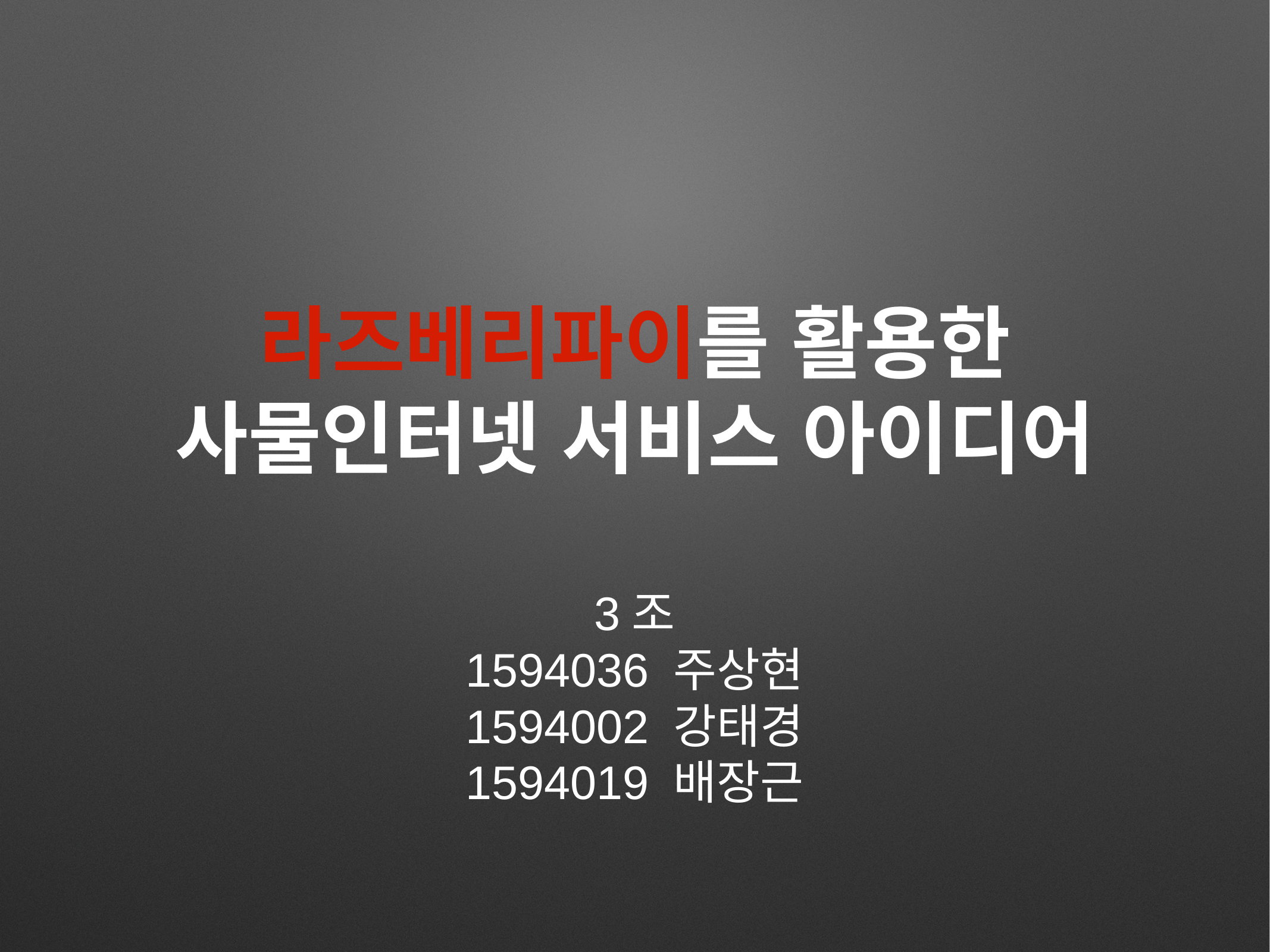

# 라즈베리파이를 활용한 사물인터넷 서비스 아이디어
3조
1594036 주상현
1594002 강태경
1594019 배장근